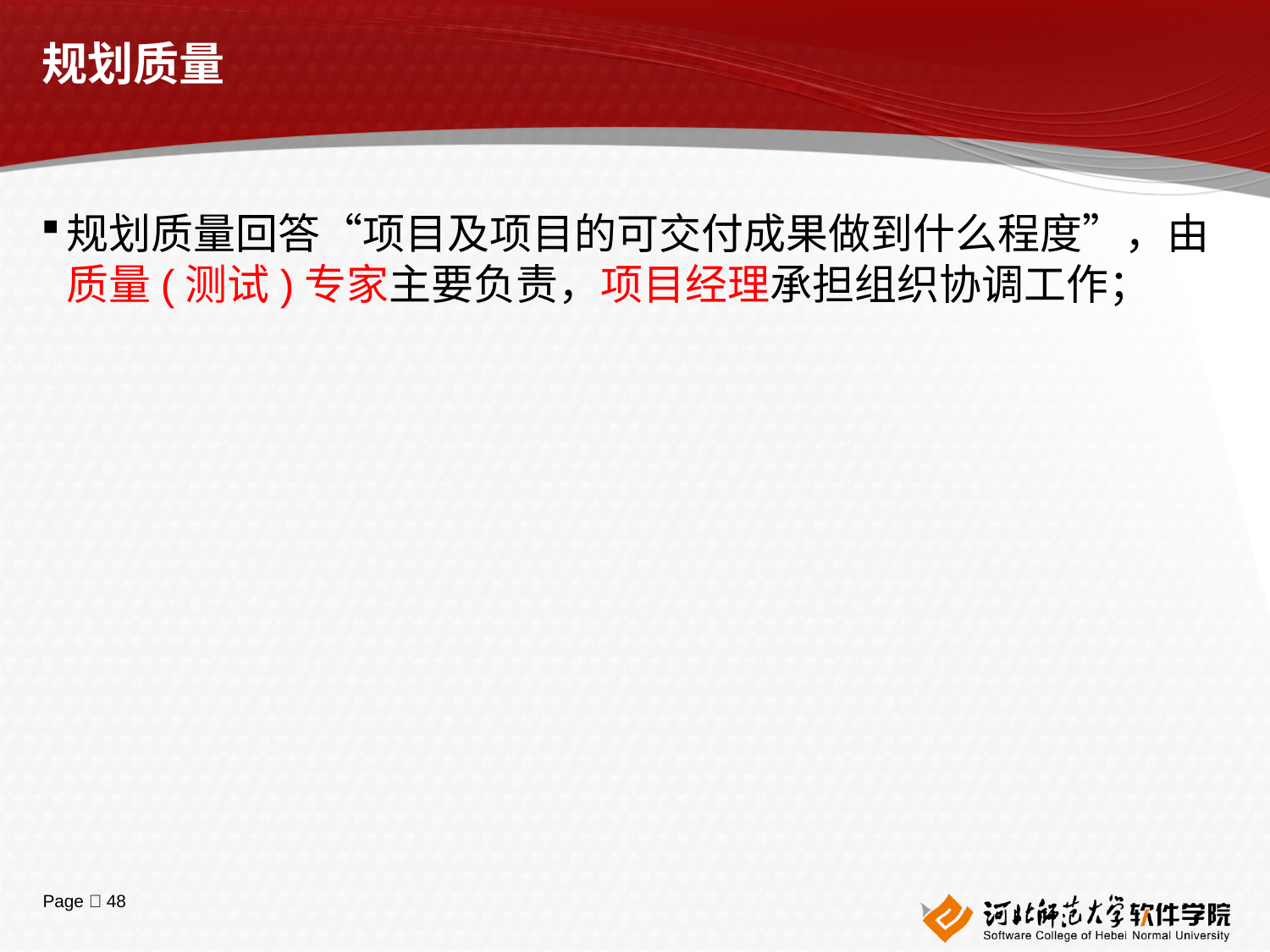

# 规划质量
规划质量回答“项目及项目的可交付成果做到什么程度”，由质量(测试)专家主要负责，项目经理承担组织协调工作；